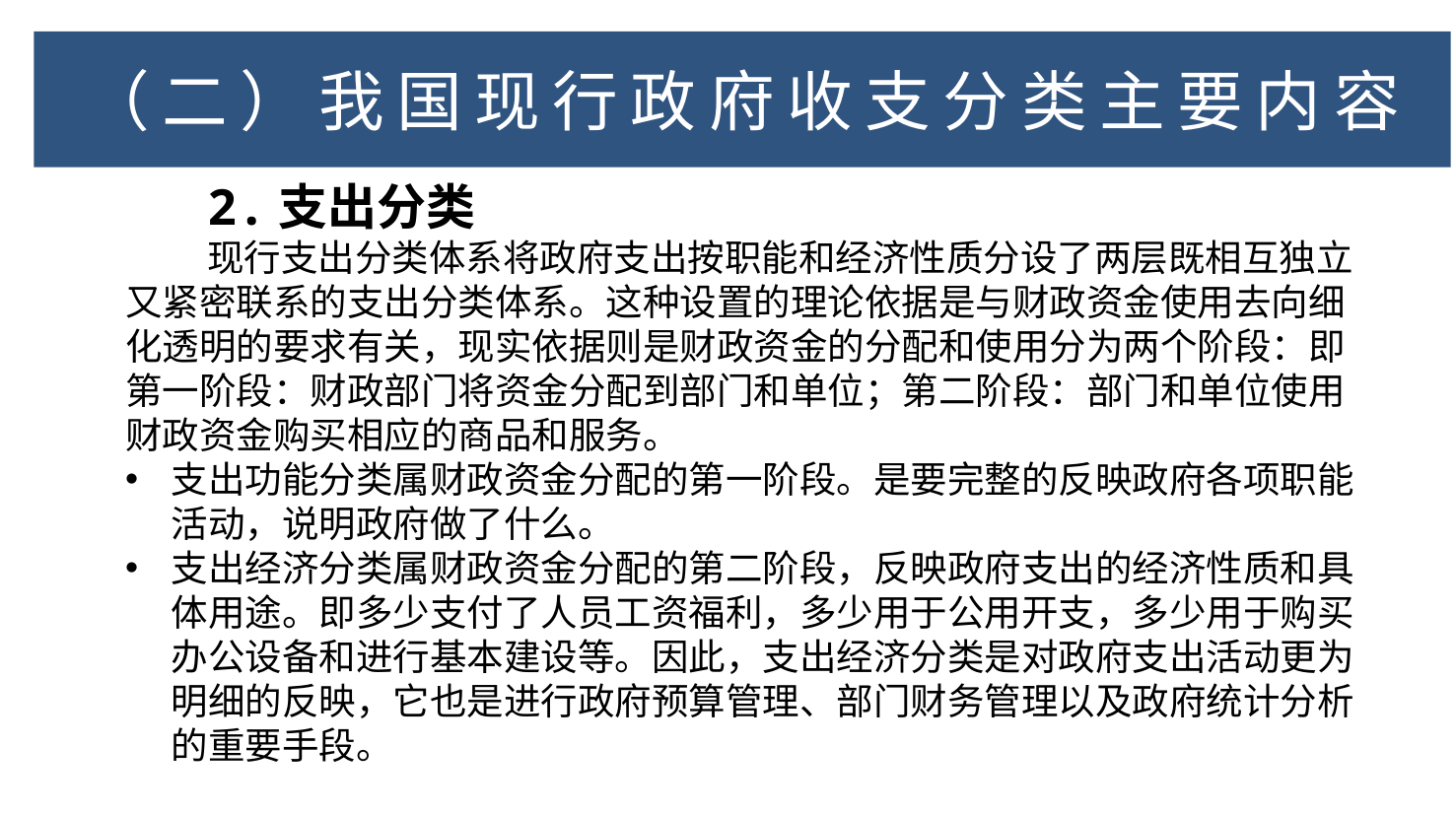

二、我国政府收支分类
# （二）我国现行政府收支分类主要内容
2.支出分类
现行支出分类体系将政府支出按职能和经济性质分设了两层既相互独立又紧密联系的支出分类体系。这种设置的理论依据是与财政资金使用去向细化透明的要求有关，现实依据则是财政资金的分配和使用分为两个阶段：即第一阶段：财政部门将资金分配到部门和单位；第二阶段：部门和单位使用财政资金购买相应的商品和服务。
支出功能分类属财政资金分配的第一阶段。是要完整的反映政府各项职能活动，说明政府做了什么。
支出经济分类属财政资金分配的第二阶段，反映政府支出的经济性质和具体用途。即多少支付了人员工资福利，多少用于公用开支，多少用于购买办公设备和进行基本建设等。因此，支出经济分类是对政府支出活动更为明细的反映，它也是进行政府预算管理、部门财务管理以及政府统计分析的重要手段。